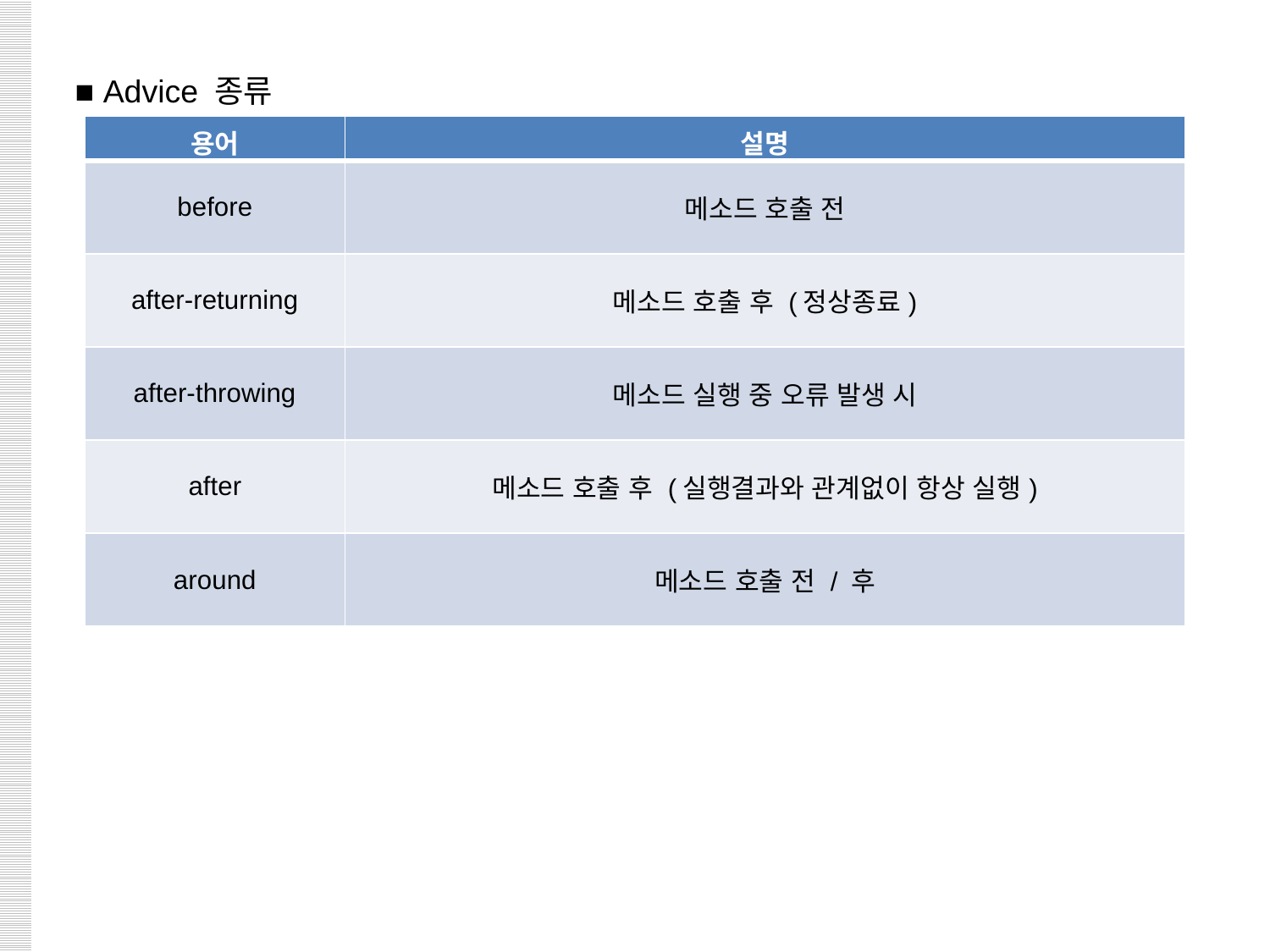

■ Advice 종류
| 용어 | 설명 |
| --- | --- |
| before | 메소드 호출 전 |
| after-returning | 메소드 호출 후 (정상종료) |
| after-throwing | 메소드 실행 중 오류 발생 시 |
| after | 메소드 호출 후 (실행결과와 관계없이 항상 실행) |
| around | 메소드 호출 전 / 후 |